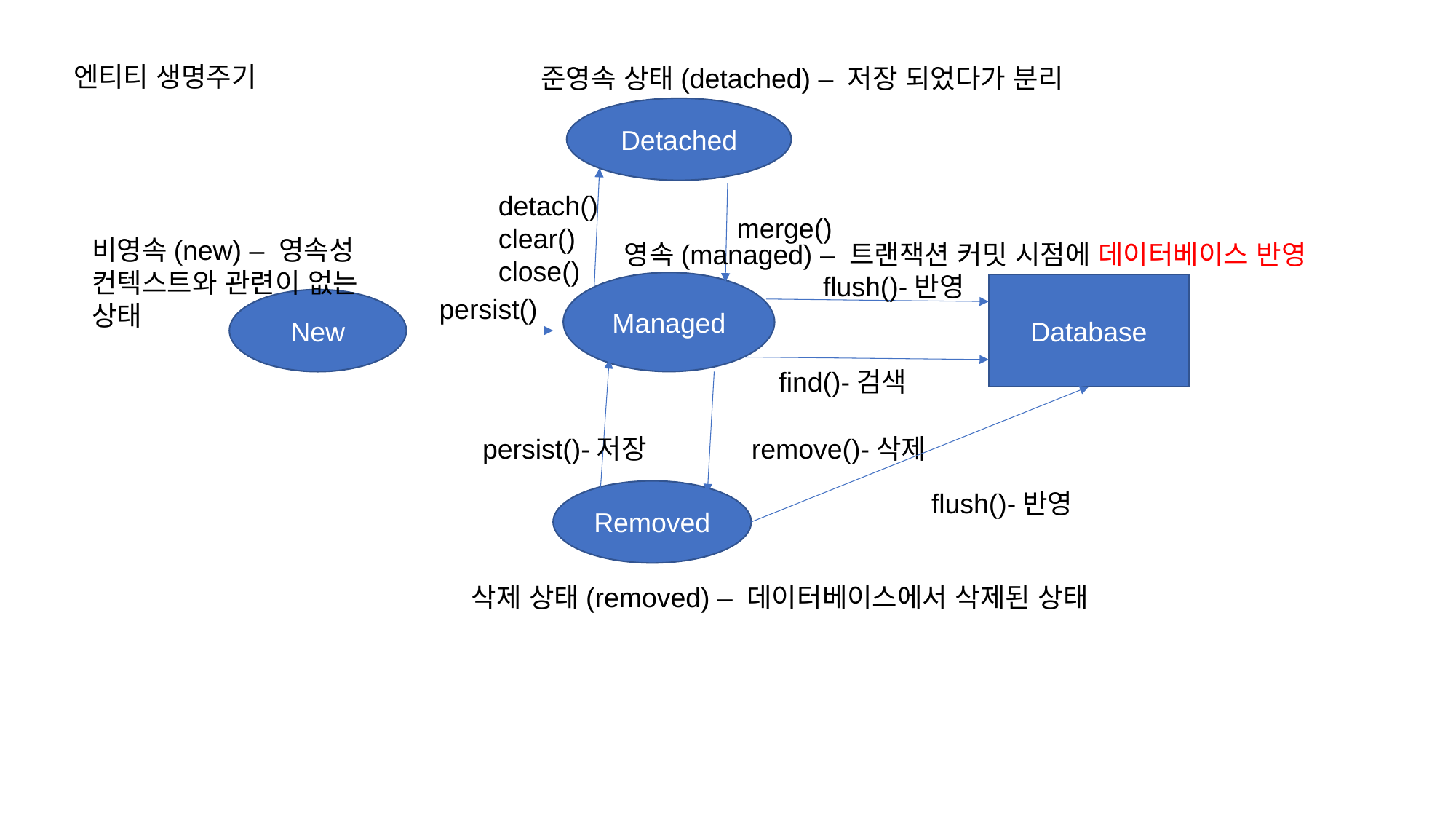

엔티티 생명주기
준영속 상태(detached) – 저장 되었다가 분리
Detached
detach()
clear()
close()
merge()
비영속(new) – 영속성 컨텍스트와 관련이 없는 상태
영속(managed) – 트랜잭션 커밋 시점에 데이터베이스 반영
flush()-반영
Managed
Database
persist()
New
find()-검색
persist()-저장
remove()-삭제
Removed
flush()-반영
삭제 상태(removed) – 데이터베이스에서 삭제된 상태